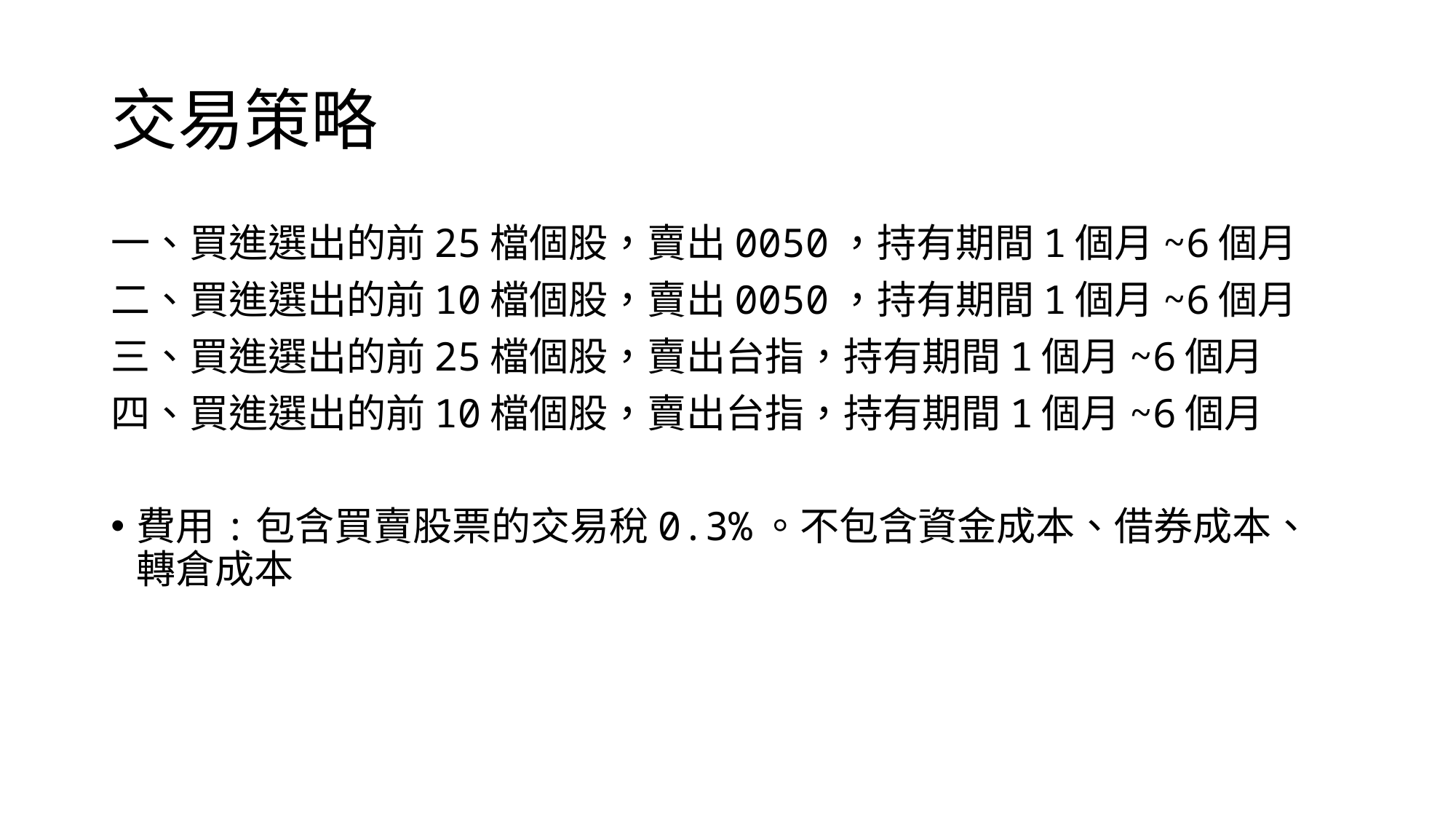

# 交易策略
一、買進選出的前25檔個股，賣出0050，持有期間1個月~6個月
二、買進選出的前10檔個股，賣出0050，持有期間1個月~6個月
三、買進選出的前25檔個股，賣出台指，持有期間1個月~6個月
四、買進選出的前10檔個股，賣出台指，持有期間1個月~6個月

費用:包含買賣股票的交易稅0.3%。不包含資金成本、借券成本、轉倉成本